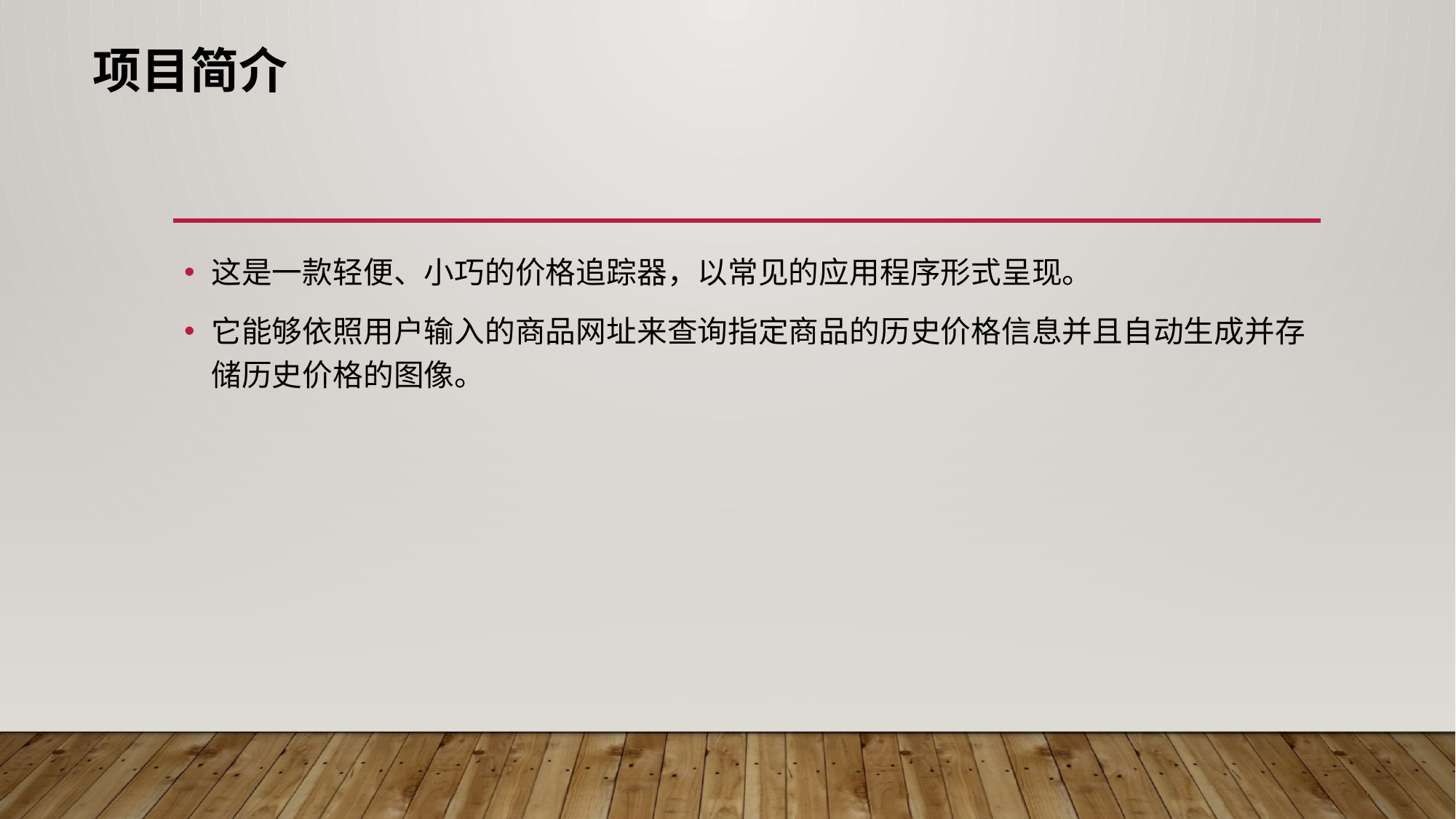

# 项目简介
这是一款轻便、小巧的价格追踪器，以常见的应用程序形式呈现。
它能够依照用户输入的商品网址来查询指定商品的历史价格信息并且自动生成并存储历史价格的图像。